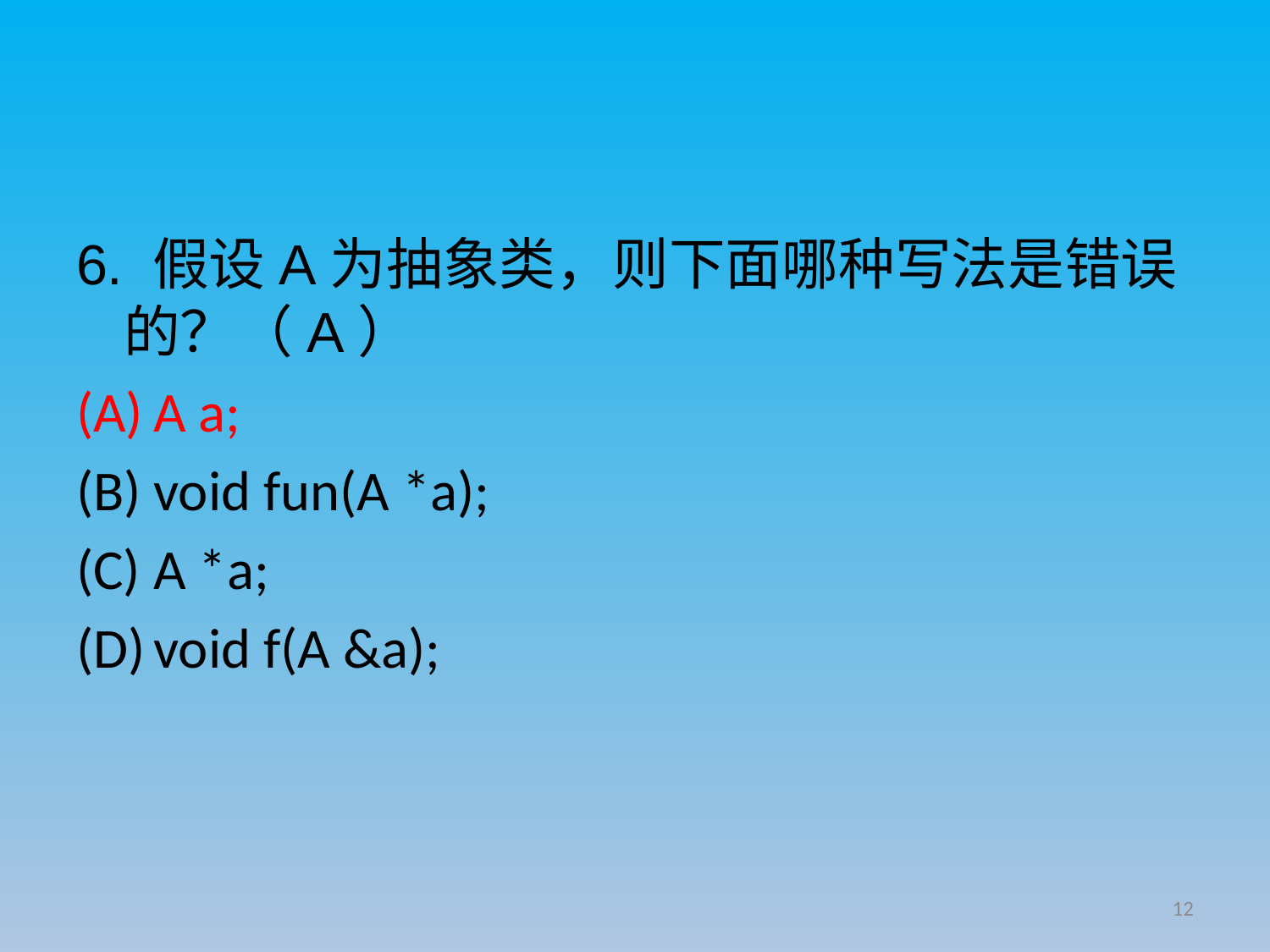

#
6. 假设A为抽象类，则下面哪种写法是错误的？（A）
A a;
void fun(A *a);
A *a;
void f(A &a);
12